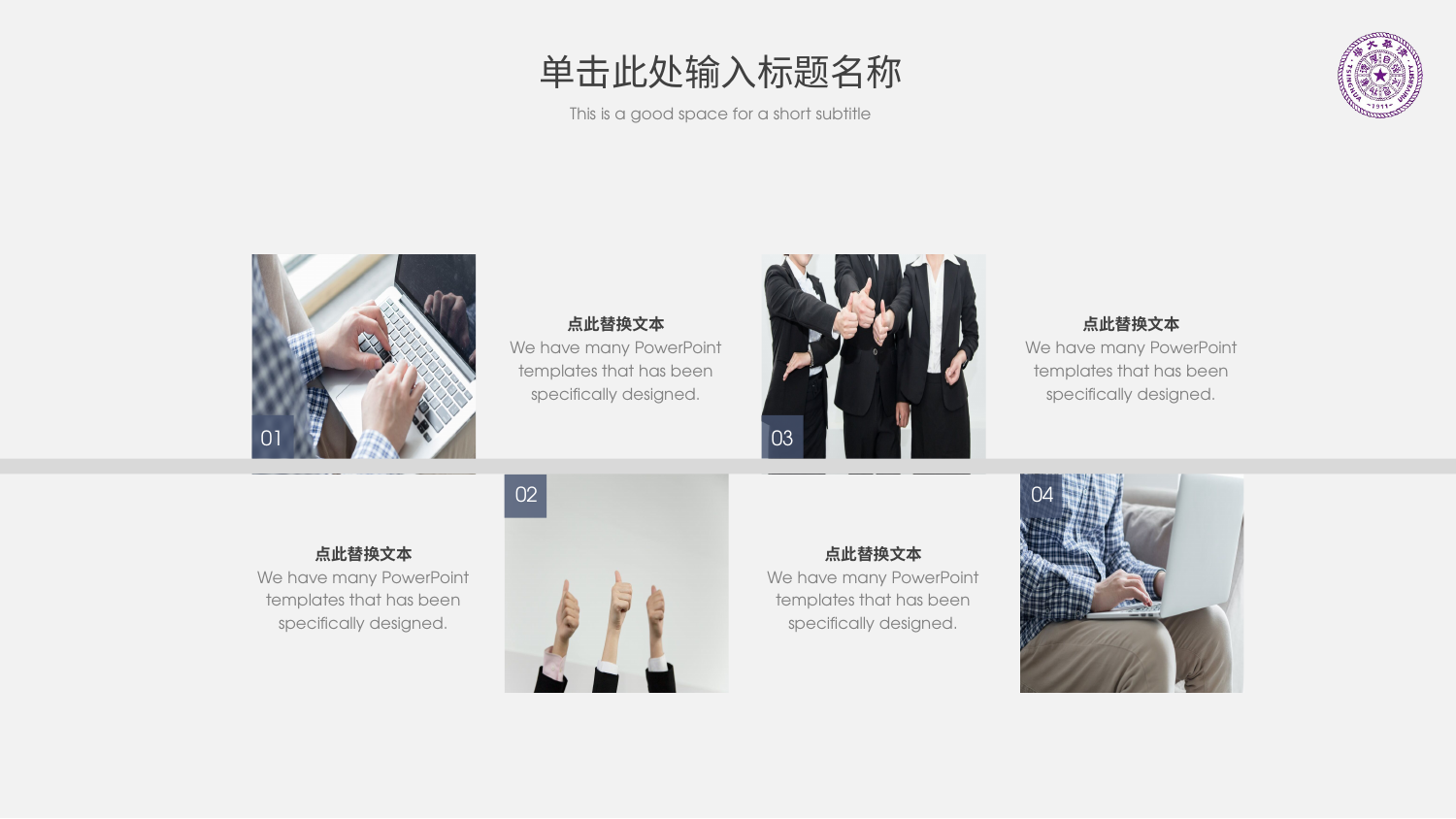

单击此处输入标题名称
This is a good space for a short subtitle

点此替换文本
We have many PowerPoint templates that has been specifically designed.
点此替换文本
We have many PowerPoint templates that has been specifically designed.

01
03

02
04

点此替换文本
We have many PowerPoint templates that has been specifically designed.
点此替换文本
We have many PowerPoint templates that has been specifically designed.